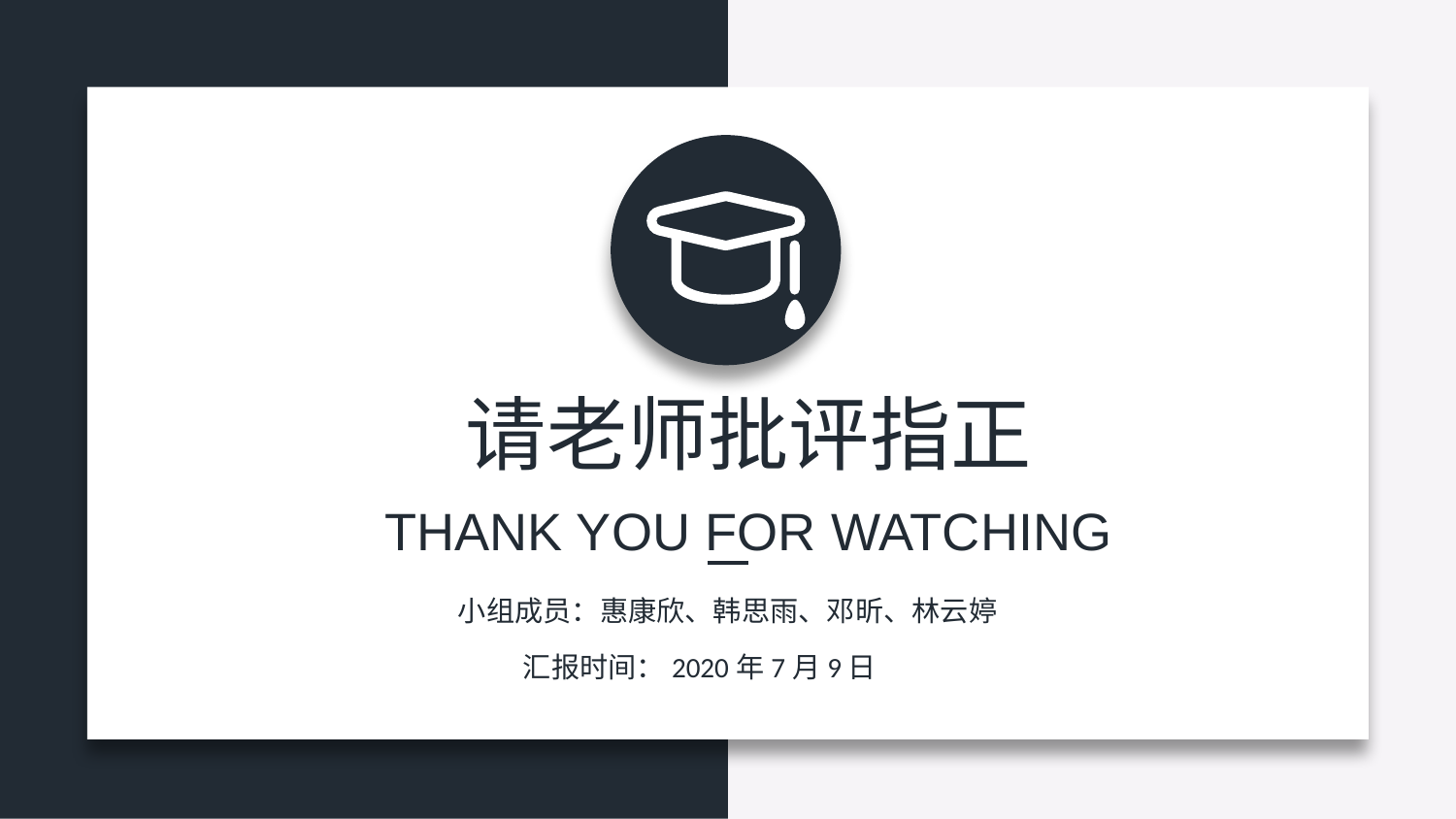

请老师批评指正
THANK YOU FOR WATCHING
小组成员：惠康欣、韩思雨、邓昕、林云婷
汇报时间：2020年7月9日